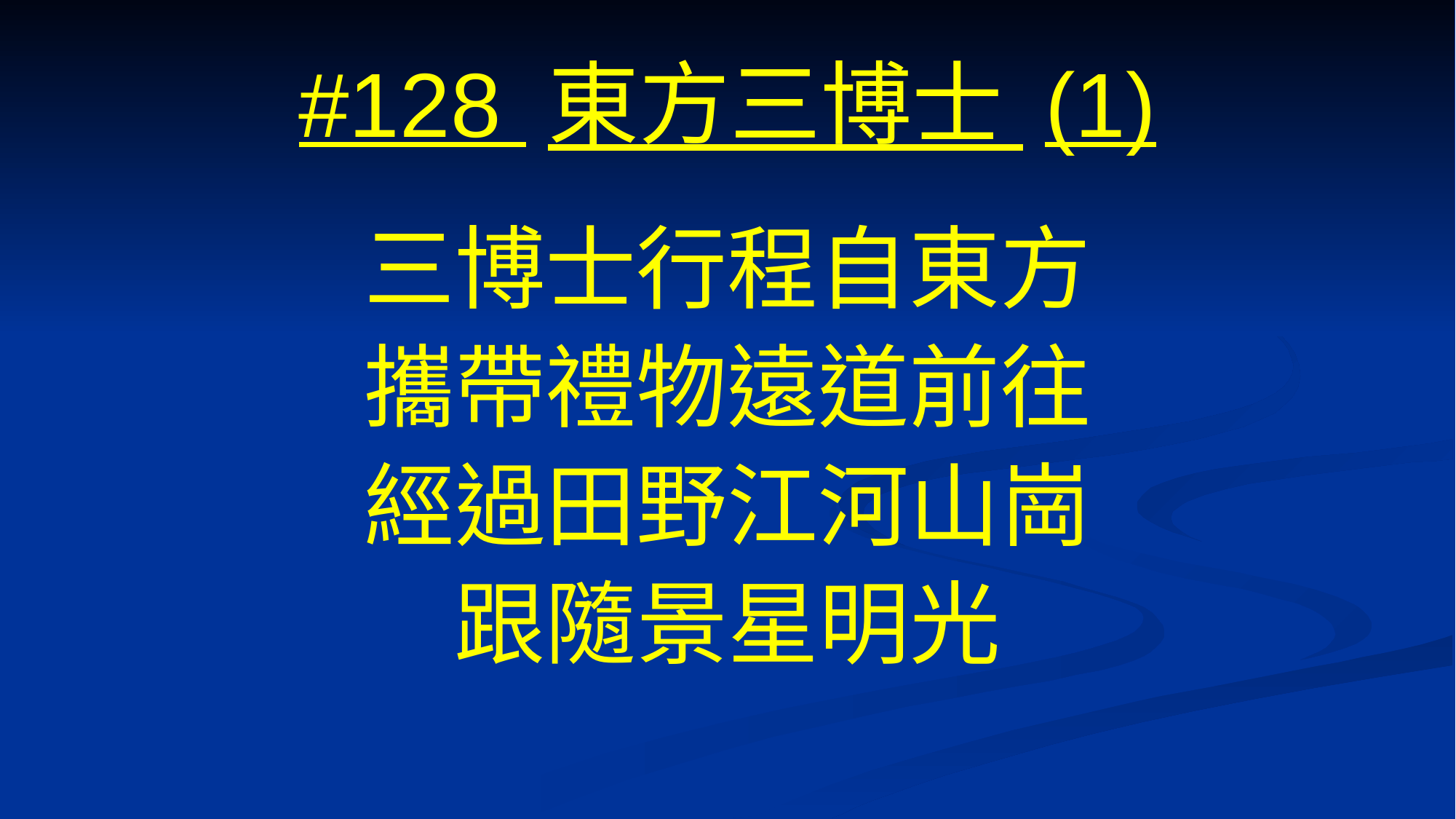

# #128 東方三博士 (1)
三博士行程自東方
攜帶禮物遠道前往
經過田野江河山崗
跟隨景星明光